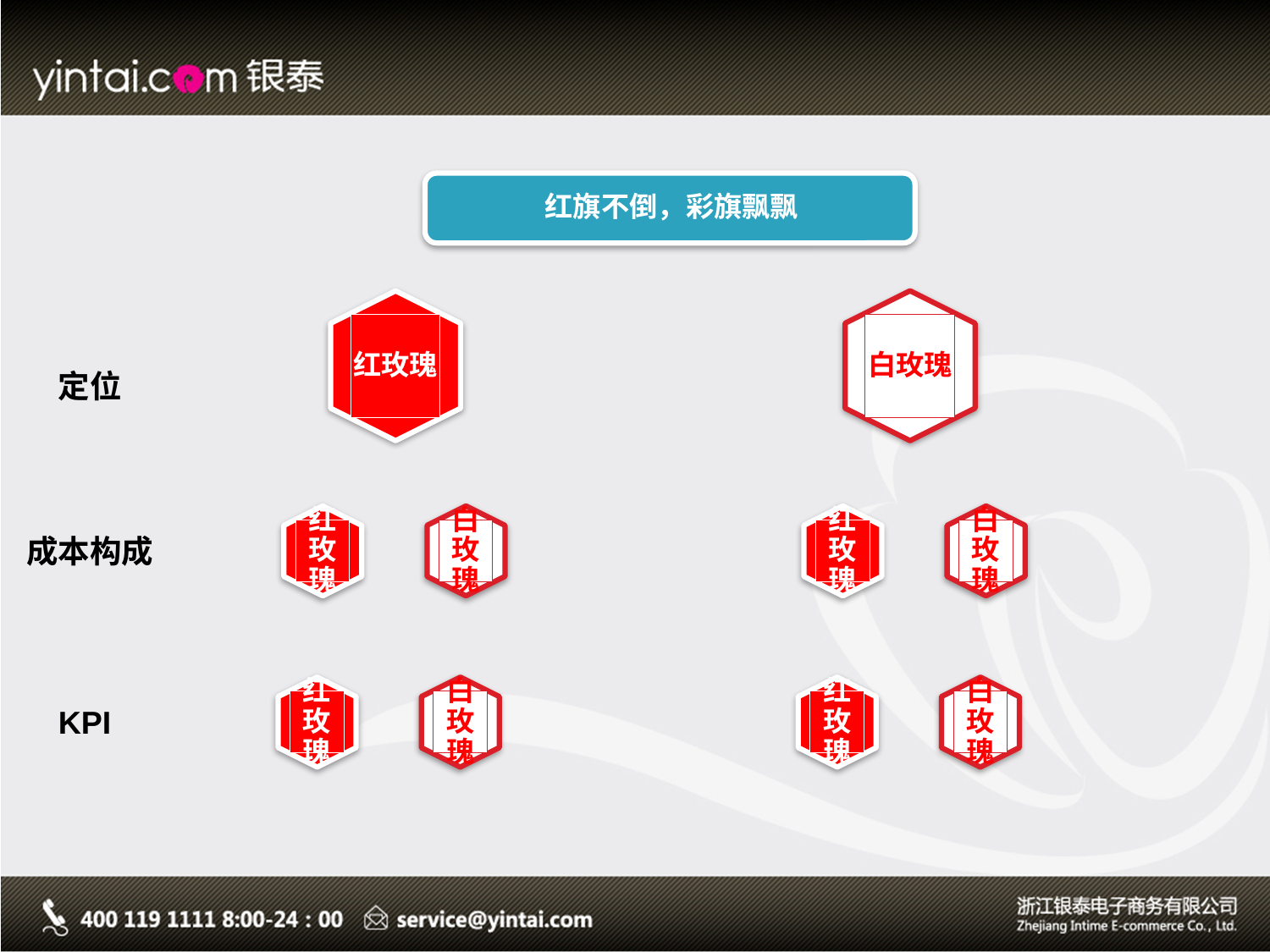

红旗不倒，彩旗飘飘

红玫瑰

白玫瑰
定位

红玫瑰

白玫瑰

红玫瑰

白玫瑰
成本构成

红玫瑰

白玫瑰

红玫瑰

白玫瑰
KPI